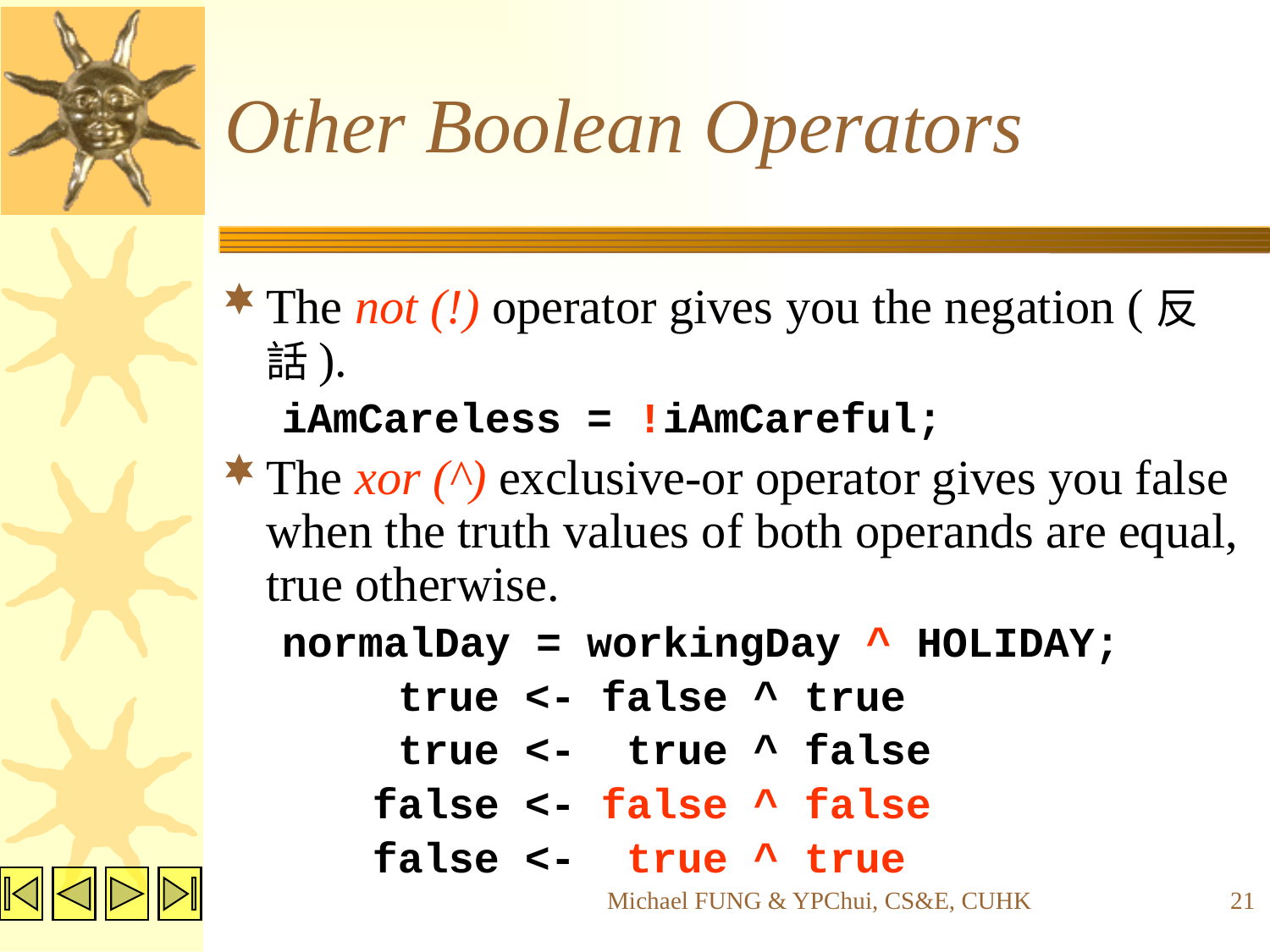

# Other Boolean Operators
The not (!) operator gives you the negation (反話).
iAmCareless = !iAmCareful;
The xor (^) exclusive-or operator gives you false when the truth values of both operands are equal, true otherwise.
normalDay = workingDay ^ HOLIDAY;
	   true <- false ^ true
	   true <-  true ^ false
	  false <- false ^ false
	  false <-  true ^ true
Michael FUNG & YPChui, CS&E, CUHK
21